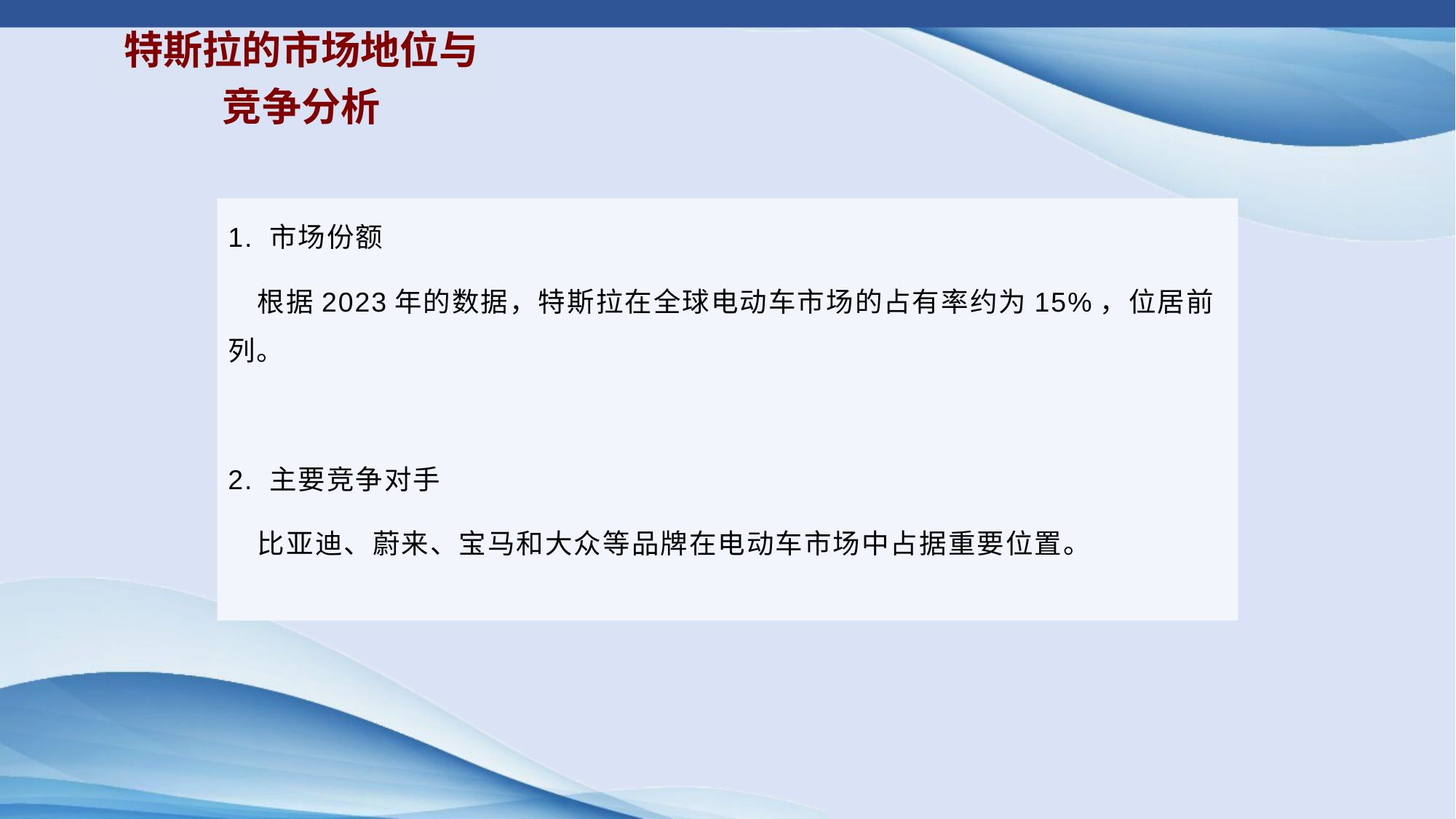

特斯拉的市场地位与竞争分析
1. 市场份额
   根据2023年的数据，特斯拉在全球电动车市场的占有率约为15%，位居前列。

2. 主要竞争对手
   比亚迪、蔚来、宝马和大众等品牌在电动车市场中占据重要位置。